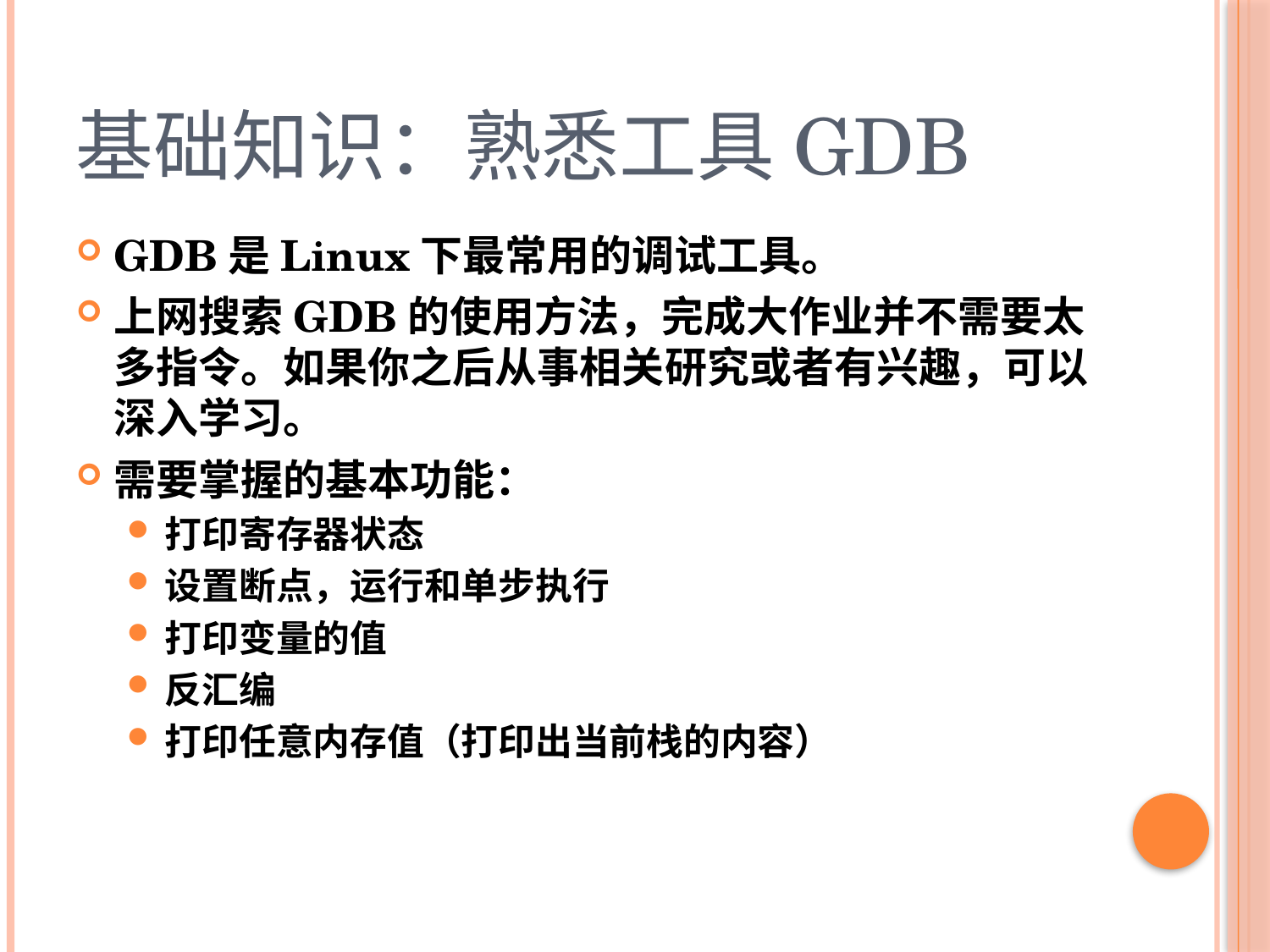

# 基础知识：熟悉工具GDB
GDB是Linux下最常用的调试工具。
上网搜索GDB的使用方法，完成大作业并不需要太多指令。如果你之后从事相关研究或者有兴趣，可以深入学习。
需要掌握的基本功能：
打印寄存器状态
设置断点，运行和单步执行
打印变量的值
反汇编
打印任意内存值（打印出当前栈的内容）